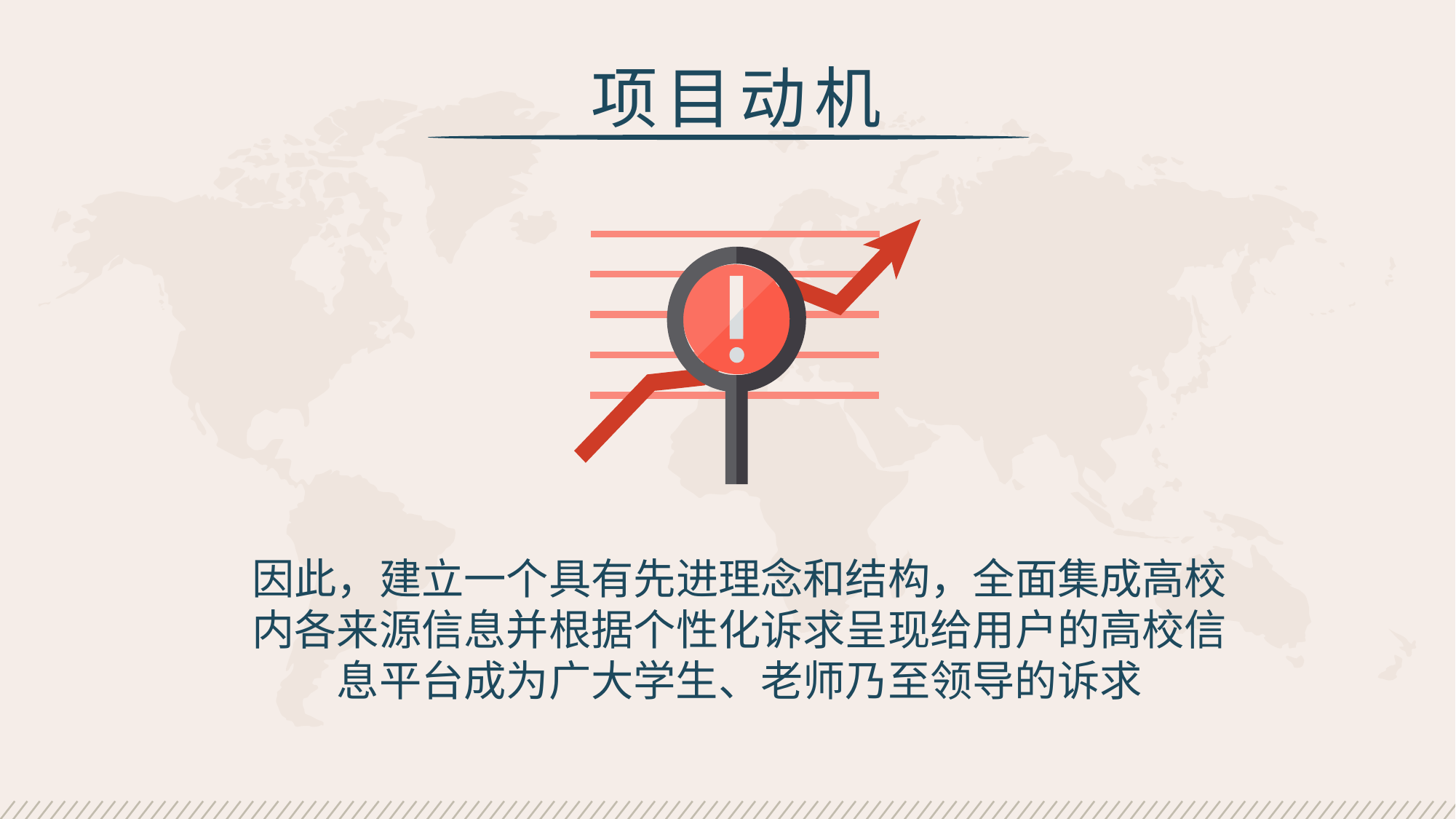

项目动机

因此，建立一个具有先进理念和结构，全面集成高校内各来源信息并根据个性化诉求呈现给用户的高校信息平台成为广大学生、老师乃至领导的诉求